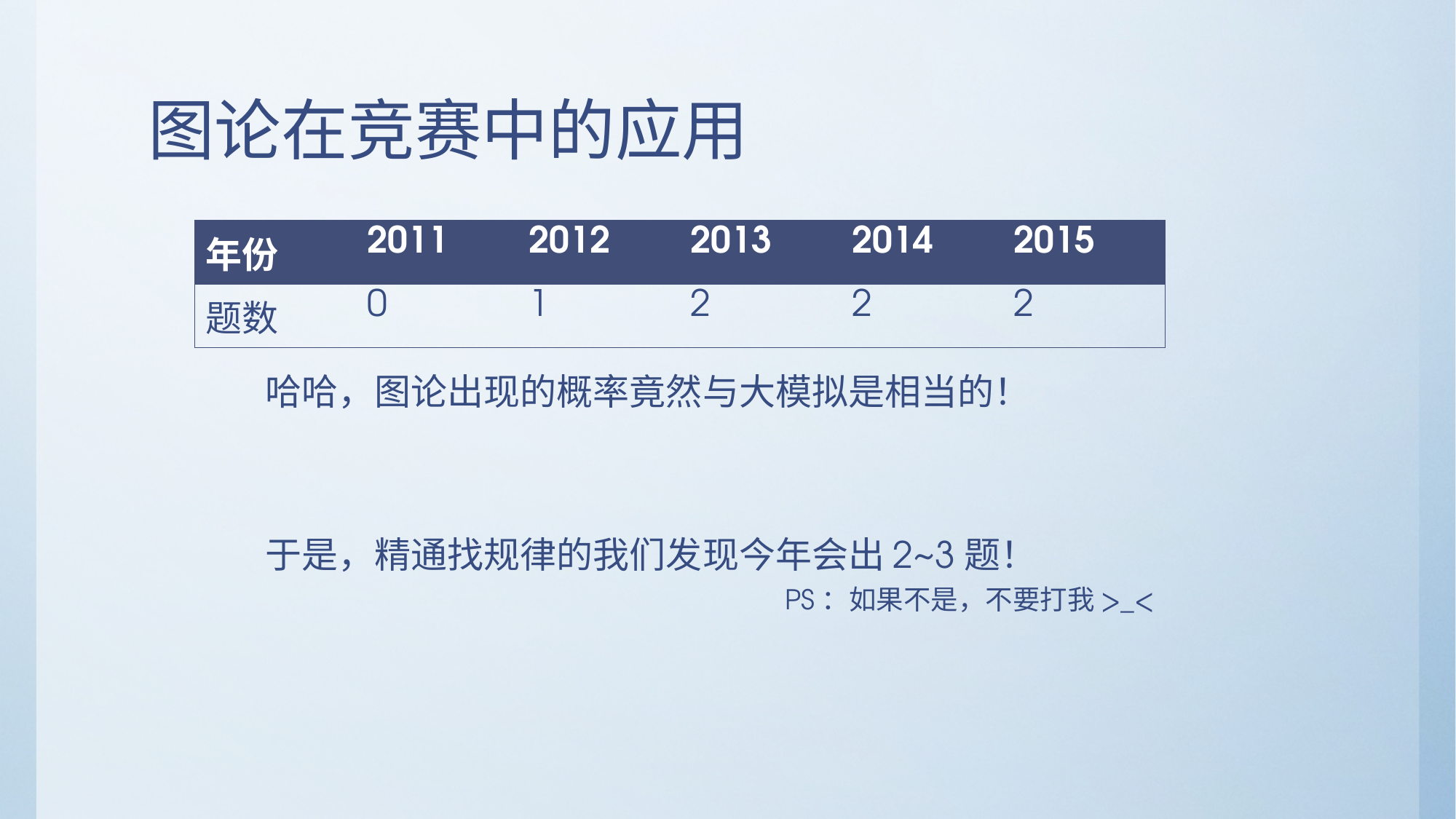

# 图论在竞赛中的应用
| 年份 | 2011 | 2012 | 2013 | 2014 | 2015 |
| --- | --- | --- | --- | --- | --- |
| 题数 | 0 | 1 | 2 | 2 | 2 |
哈哈，图论出现的概率竟然与大模拟是相当的！
于是，精通找规律的我们发现今年会出2~3题！
	                                         PS：如果不是，不要打我>_<